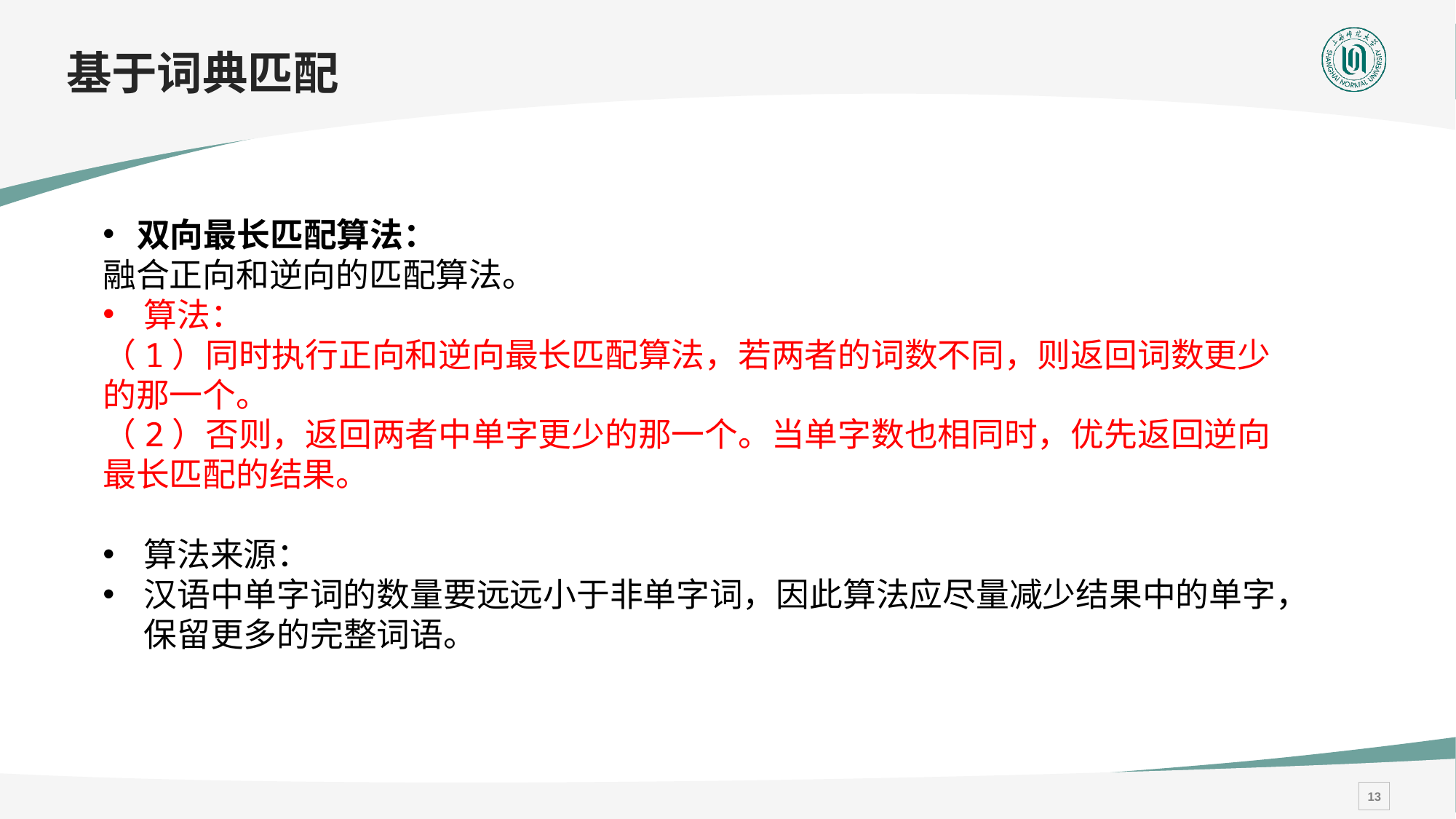

# 基于词典匹配
双向最长匹配算法：
融合正向和逆向的匹配算法。
算法：
（1）同时执行正向和逆向最长匹配算法，若两者的词数不同，则返回词数更少的那一个。
（2）否则，返回两者中单字更少的那一个。当单字数也相同时，优先返回逆向最长匹配的结果。

算法来源：
汉语中单字词的数量要远远小于非单字词，因此算法应尽量减少结果中的单字，保留更多的完整词语。